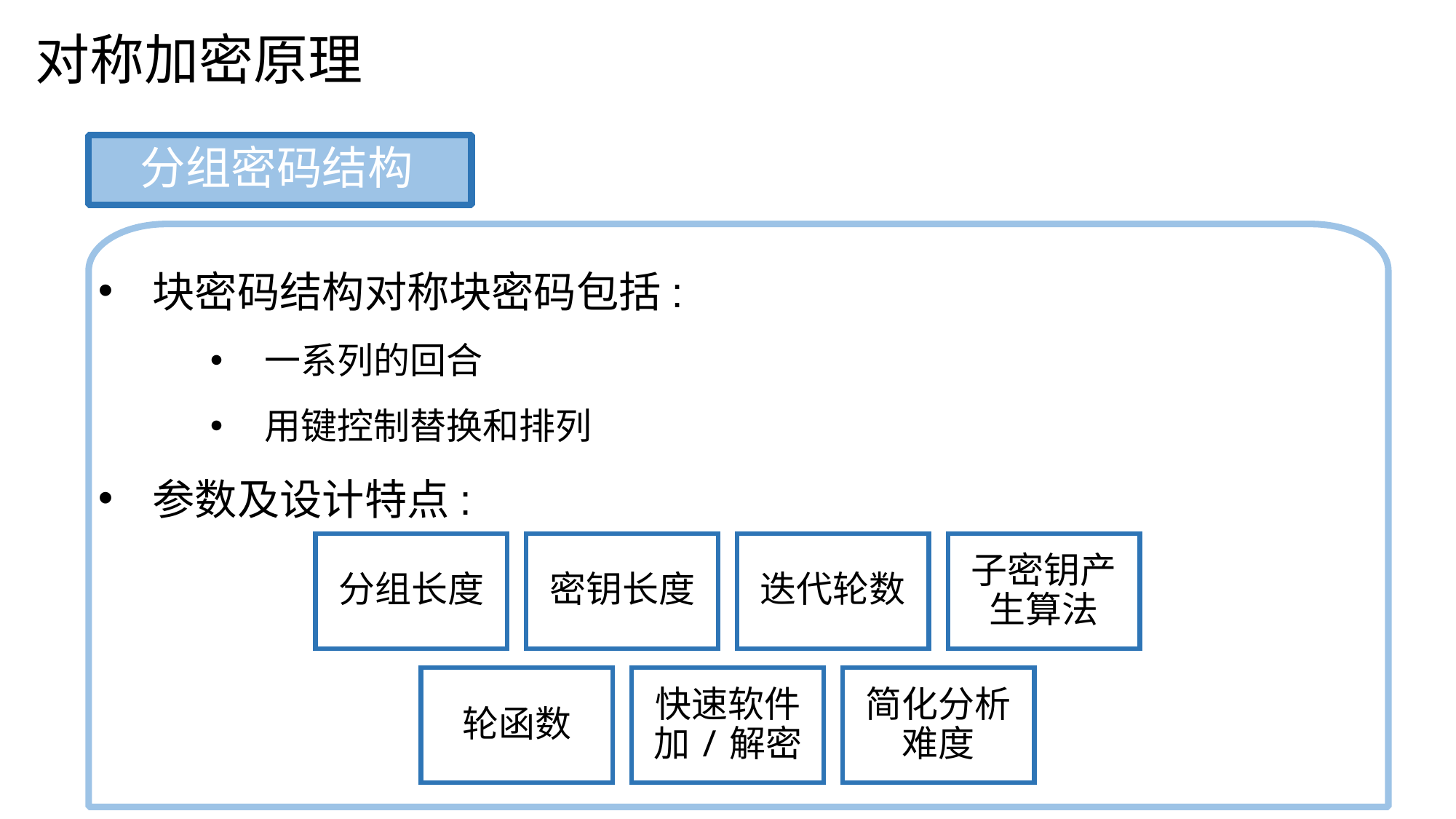

对称加密原理
分组密码结构
块密码结构对称块密码包括:
一系列的回合
用键控制替换和排列
参数及设计特点:

分组长度
密钥长度
迭代轮数
子密钥产生算法
轮函数
快速软件加/解密
简化分析难度